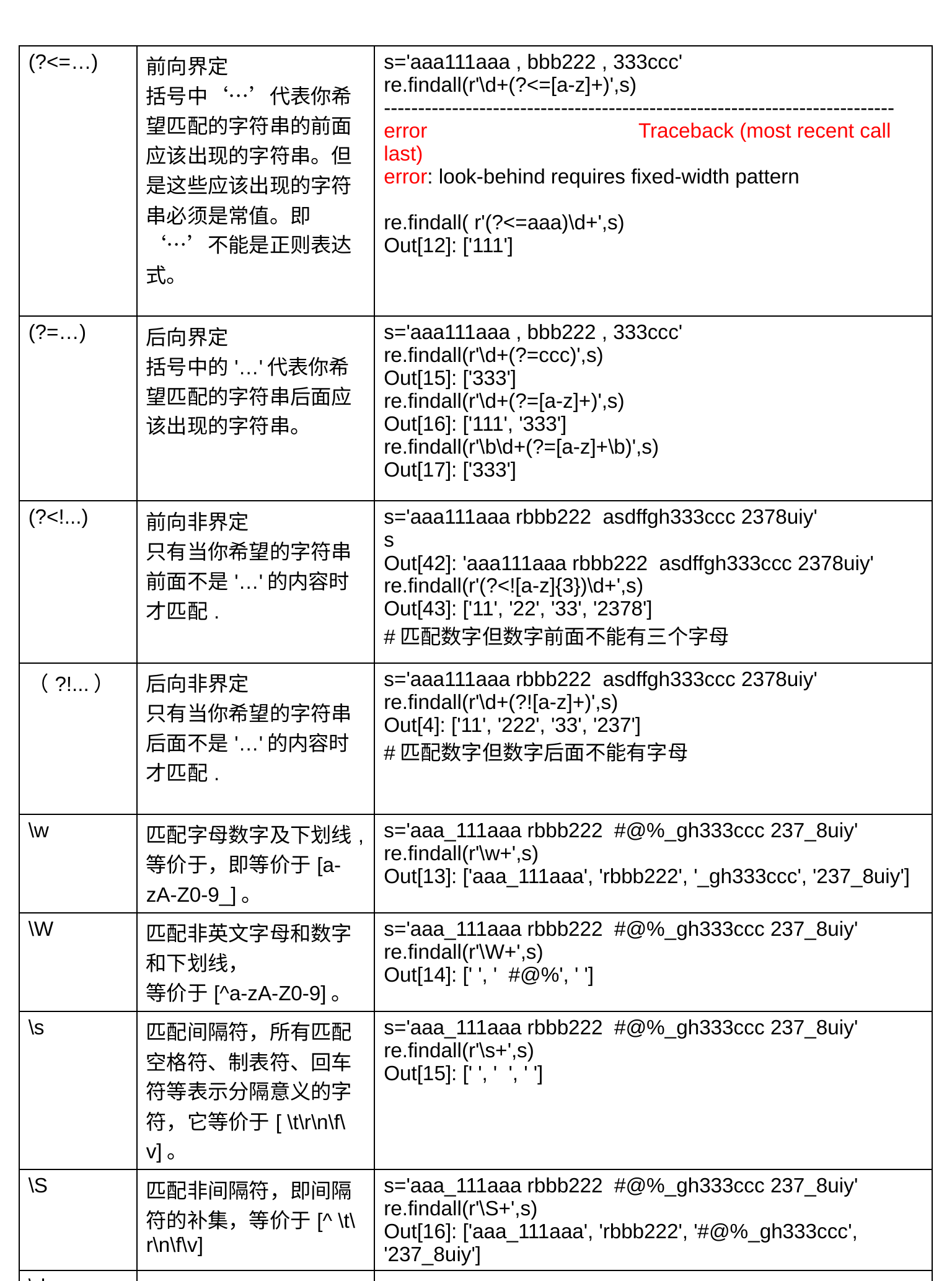

| (?<=…) | 前向界定 括号中‘…’代表你希望匹配的字符串的前面应该出现的字符串。但是这些应该出现的字符串必须是常值。即‘…’不能是正则表达式。 | s='aaa111aaa , bbb222 , 333ccc' re.findall(r'\d+(?<=[a-z]+)',s) --------------------------------------------------------------------------- error Traceback (most recent call last) error: look-behind requires fixed-width pattern re.findall( r'(?<=aaa)\d+',s) Out[12]: ['111'] |
| --- | --- | --- |
| (?=…) | 后向界定 括号中的'…'代表你希望匹配的字符串后面应该出现的字符串。 | s='aaa111aaa , bbb222 , 333ccc' re.findall(r'\d+(?=ccc)',s) Out[15]: ['333'] re.findall(r'\d+(?=[a-z]+)',s) Out[16]: ['111', '333'] re.findall(r'\b\d+(?=[a-z]+\b)',s) Out[17]: ['333'] |
| (?<!...) | 前向非界定 只有当你希望的字符串前面不是'…'的内容时才匹配. | s='aaa111aaa rbbb222 asdffgh333ccc 2378uiy' s Out[42]: 'aaa111aaa rbbb222 asdffgh333ccc 2378uiy' re.findall(r'(?<![a-z]{3})\d+',s) Out[43]: ['11', '22', '33', '2378'] #匹配数字但数字前面不能有三个字母 |
| （?!...） | 后向非界定 只有当你希望的字符串后面不是'…'的内容时才匹配. | s='aaa111aaa rbbb222 asdffgh333ccc 2378uiy' re.findall(r'\d+(?![a-z]+)',s) Out[4]: ['11', '222', '33', '237'] #匹配数字但数字后面不能有字母 |
| \w | 匹配字母数字及下划线,等价于，即等价于[a-zA-Z0-9\_]。 | s='aaa\_111aaa rbbb222 #@%\_gh333ccc 237\_8uiy' re.findall(r'\w+',s) Out[13]: ['aaa\_111aaa', 'rbbb222', '\_gh333ccc', '237\_8uiy'] |
| \W | 匹配非英文字母和数字和下划线， 等价于[^a-zA-Z0-9]。 | s='aaa\_111aaa rbbb222 #@%\_gh333ccc 237\_8uiy' re.findall(r'\W+',s) Out[14]: [' ', ' #@%', ' '] |
| \s | 匹配间隔符，所有匹配空格符、制表符、回车符等表示分隔意义的字符，它等价于[ \t\r\n\f\v]。 | s='aaa\_111aaa rbbb222 #@%\_gh333ccc 237\_8uiy' re.findall(r'\s+',s) Out[15]: [' ', ' ', ' '] |
| \S | 匹配非间隔符，即间隔符的补集，等价于[^ \t\r\n\f\v] | s='aaa\_111aaa rbbb222 #@%\_gh333ccc 237\_8uiy' re.findall(r'\S+',s) Out[16]: ['aaa\_111aaa', 'rbbb222', '#@%\_gh333ccc', '237\_8uiy'] |
| \d | 匹配数字，这是一个以’/’开头的转义字符，’/d’表示匹配一个数字，即等价于[0-9] |  |